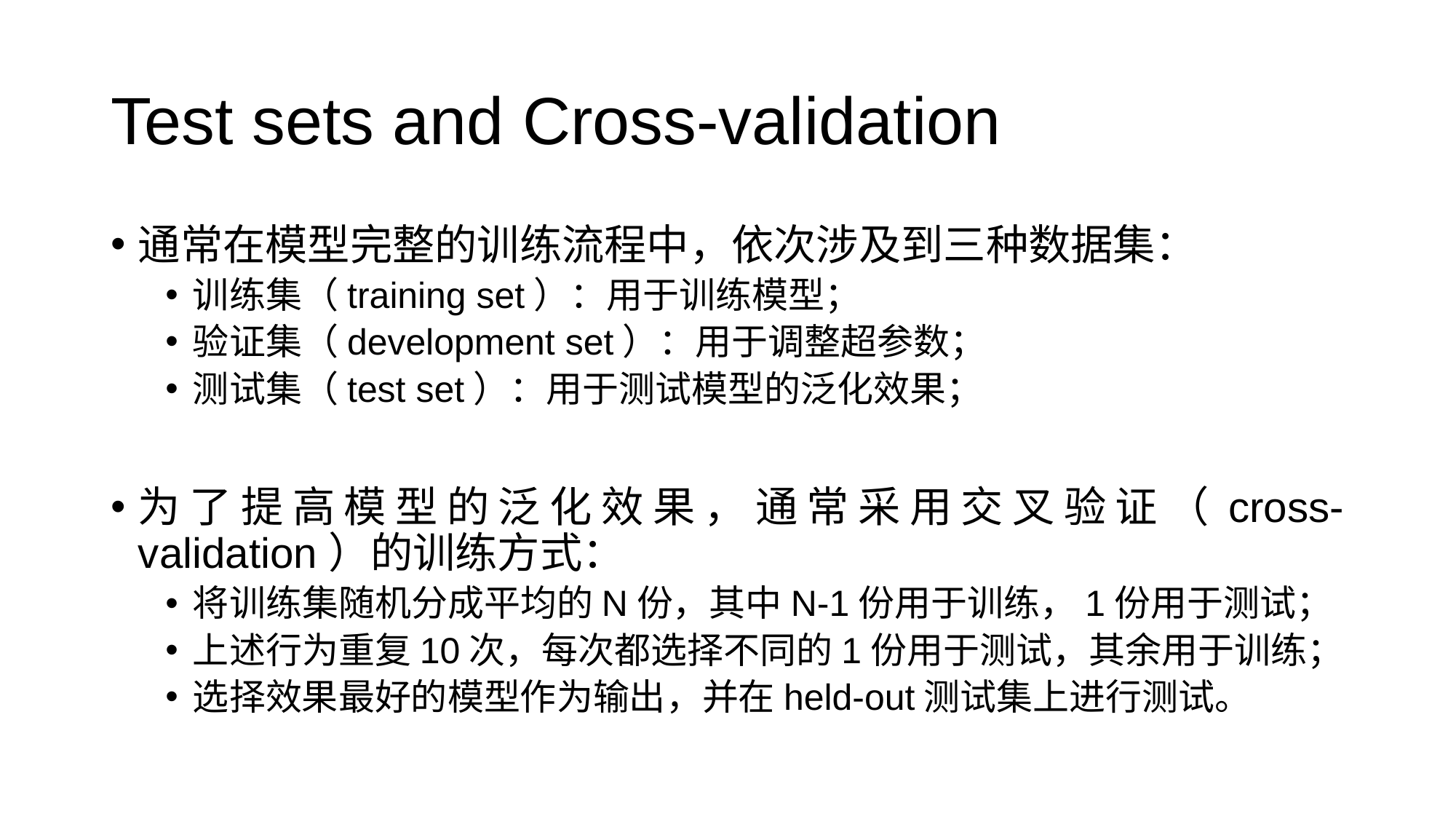

# Test sets and Cross-validation
通常在模型完整的训练流程中，依次涉及到三种数据集：
训练集（training set）：用于训练模型；
验证集（development set）：用于调整超参数；
测试集（test set）：用于测试模型的泛化效果；

为了提高模型的泛化效果，通常采用交叉验证（cross-validation）的训练方式：
将训练集随机分成平均的N份，其中N-1份用于训练，1份用于测试；
上述行为重复10次，每次都选择不同的1份用于测试，其余用于训练；
选择效果最好的模型作为输出，并在held-out测试集上进行测试。